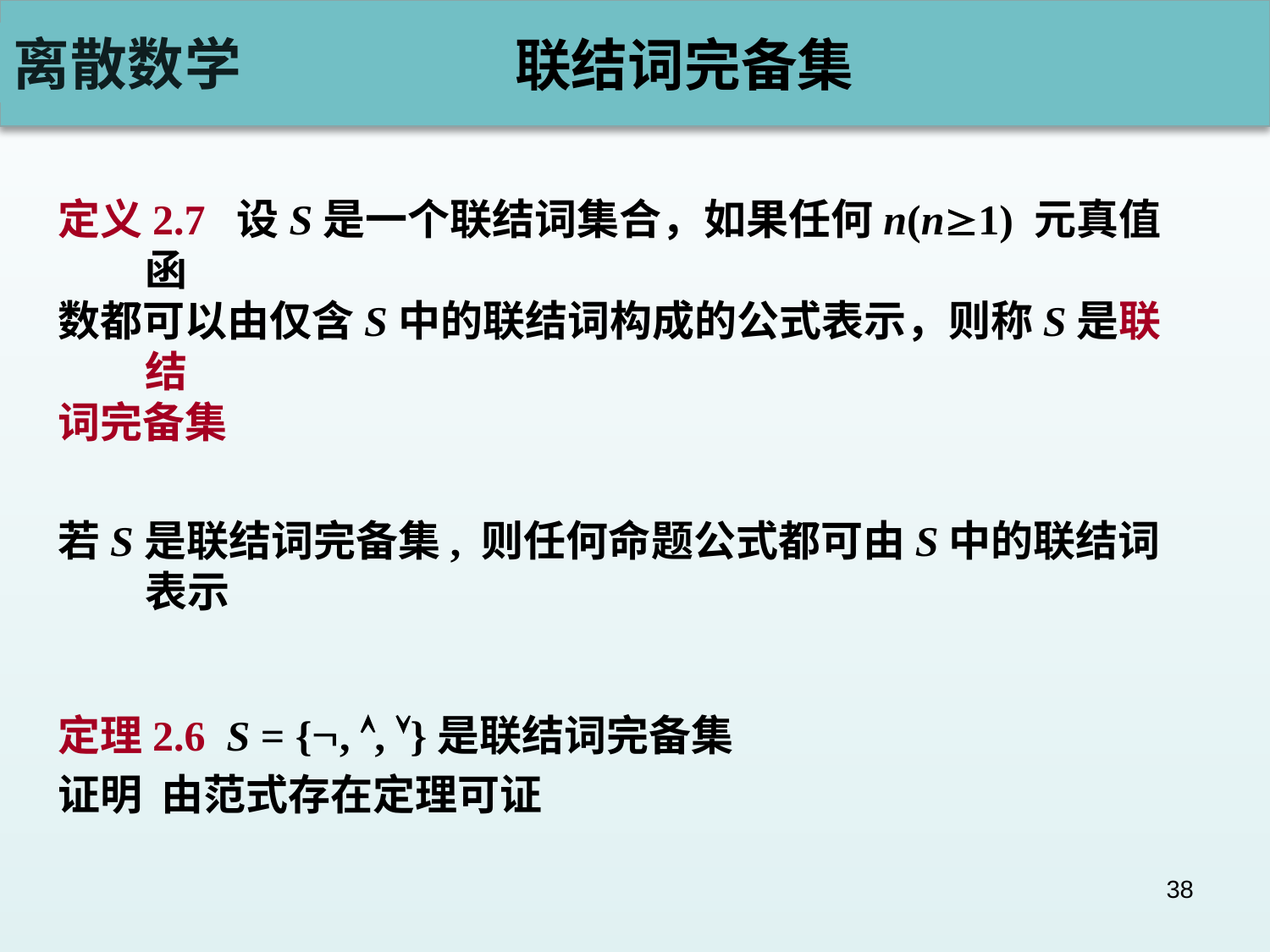

# 联结词完备集
定义2.7  设S是一个联结词集合，如果任何n(n≥1) 元真值函
数都可以由仅含S中的联结词构成的公式表示，则称S是联结
词完备集

若S是联结词完备集, 则任何命题公式都可由S中的联结词表示

定理2.6  S = {¬, ∧, ∨}是联结词完备集
证明  由范式存在定理可证
38